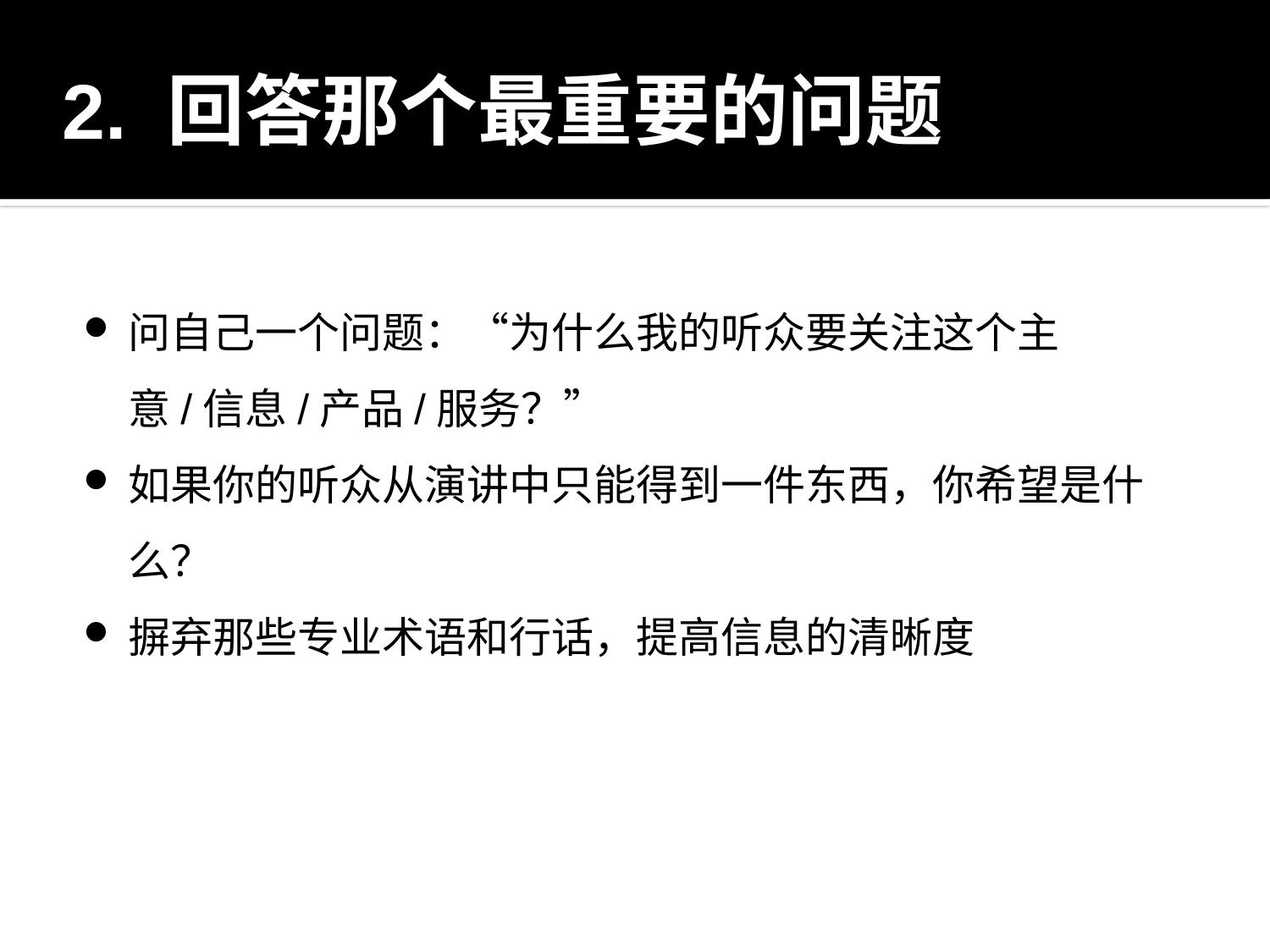

# 2. 回答那个最重要的问题
问自己一个问题：“为什么我的听众要关注这个主意/信息/产品/服务？”
如果你的听众从演讲中只能得到一件东西，你希望是什么？
摒弃那些专业术语和行话，提高信息的清晰度